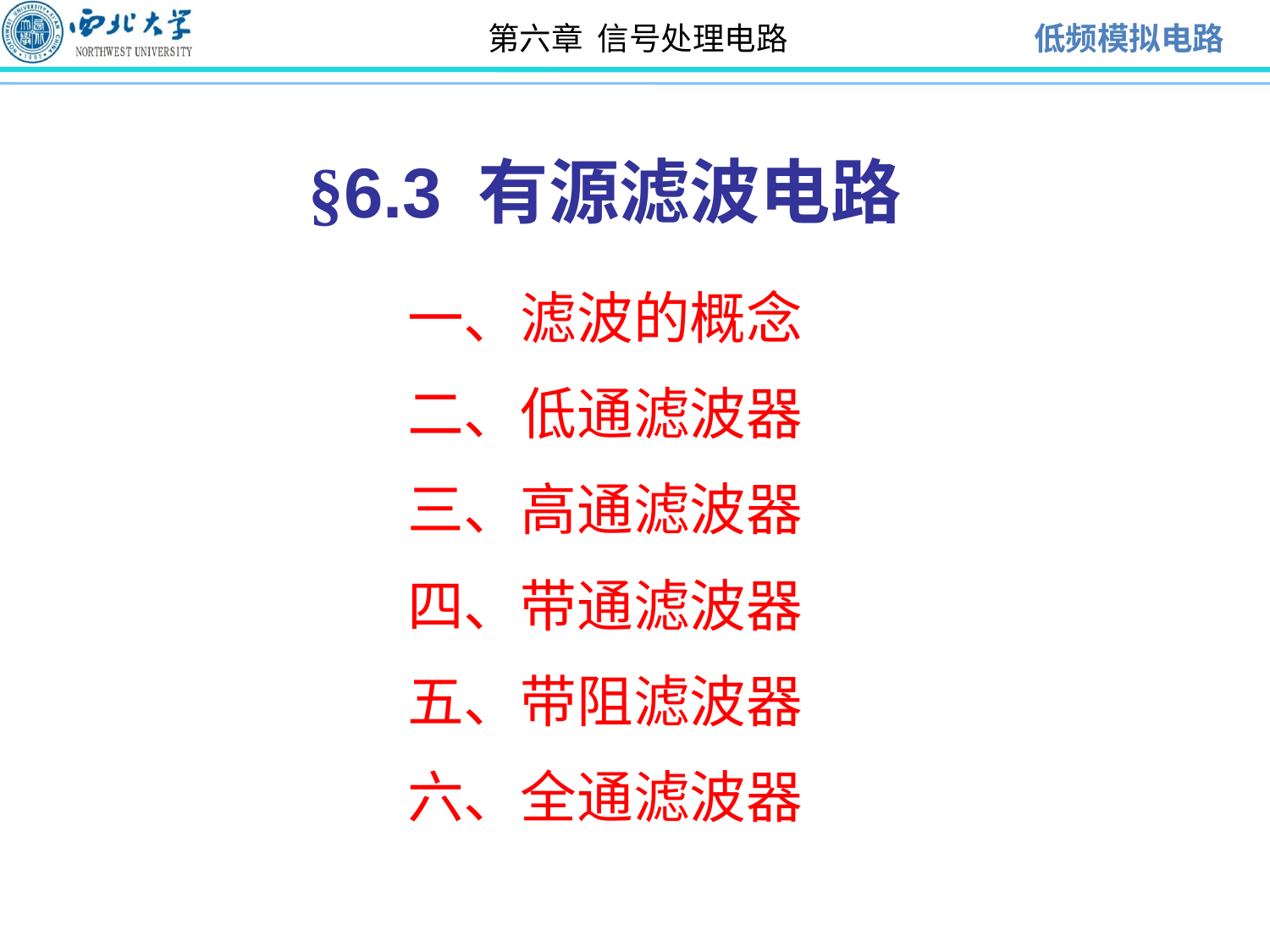

# §6.3 有源滤波电路
一、滤波的概念
二、低通滤波器
三、高通滤波器
四、带通滤波器
五、带阻滤波器
六、全通滤波器